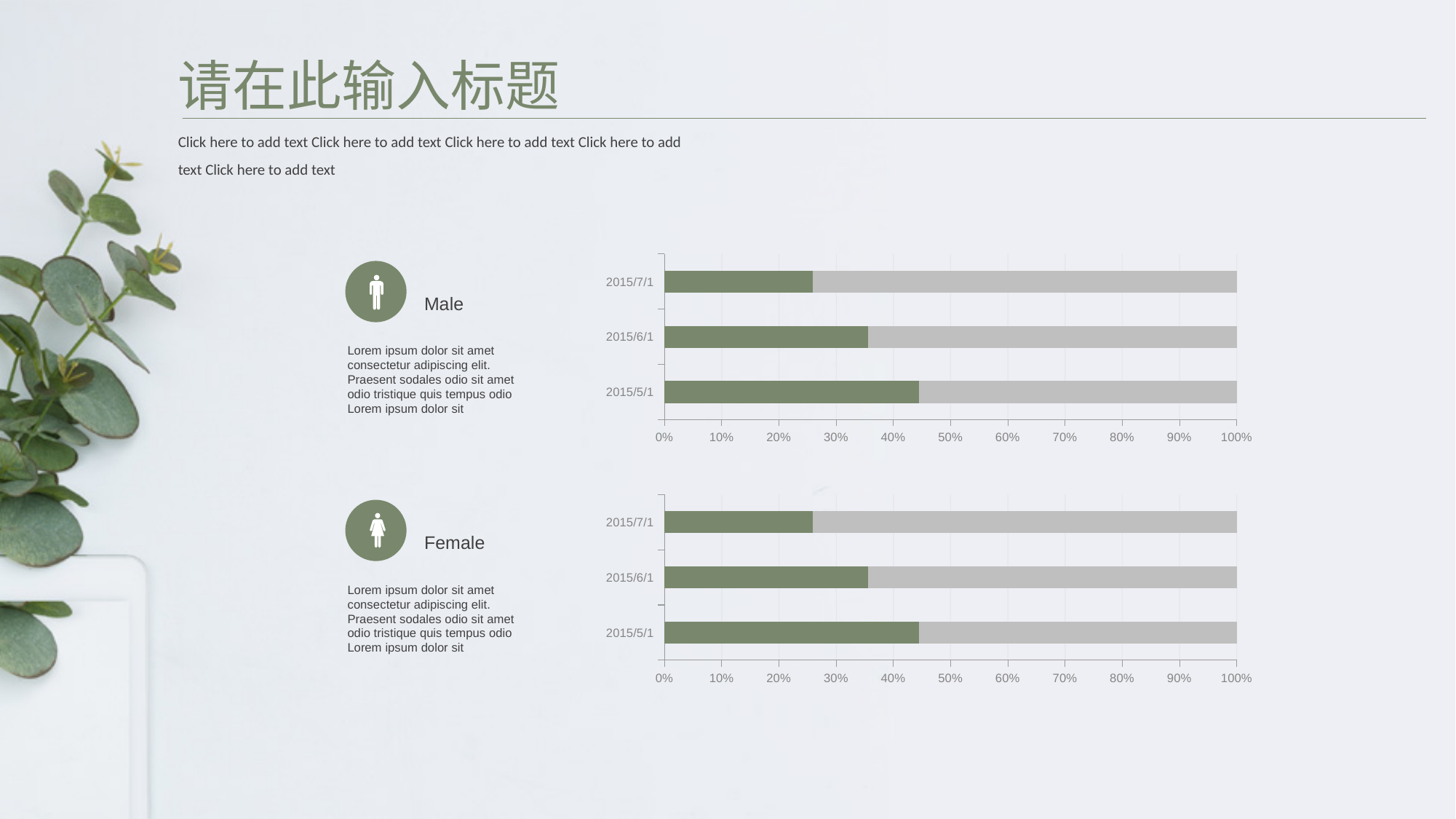

请在此输入标题
Click here to add text Click here to add text Click here to add text Click here to add text Click here to add text

### Chart

| Category | Series 1 | Series 12 | Series 13 |
|---|---|---|---|
| 42125 | 32.0 | 25.0 | 15.0 |
| 42156 | 32.0 | 35.0 | 23.0 |
| 42186 | 28.0 | 20.0 | 60.0 |

Male
Lorem ipsum dolor sit amet consectetur adipiscing elit. Praesent sodales odio sit amet odio tristique quis tempus odio Lorem ipsum dolor sit

### Chart

| Category | Series 1 | Series 12 | Series 13 |
|---|---|---|---|
| 42125 | 32.0 | 25.0 | 15.0 |
| 42156 | 32.0 | 35.0 | 23.0 |
| 42186 | 28.0 | 20.0 | 60.0 |

Female
Lorem ipsum dolor sit amet consectetur adipiscing elit. Praesent sodales odio sit amet odio tristique quis tempus odio Lorem ipsum dolor sit